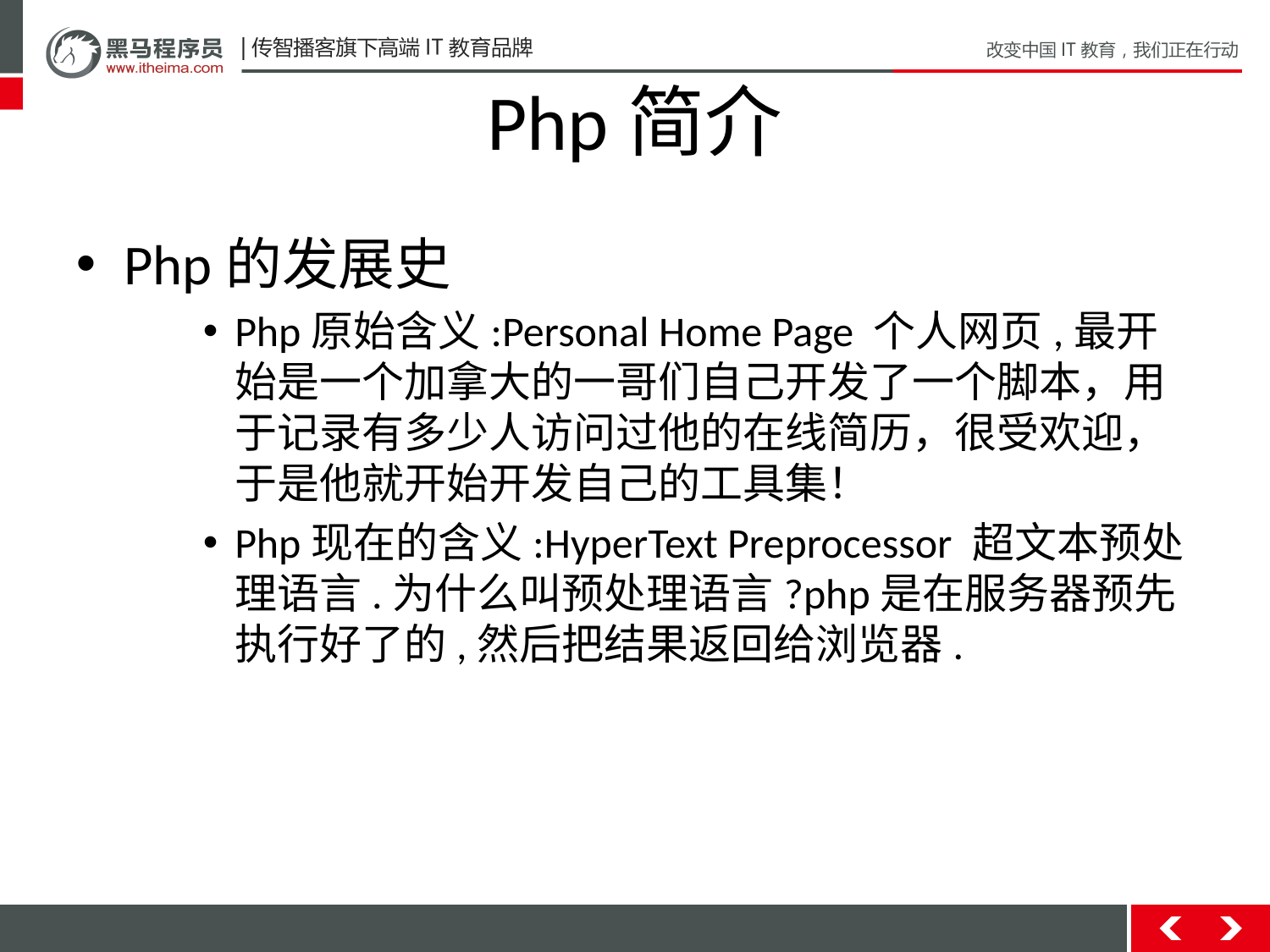

# Php简介
Php的发展史
Php原始含义:Personal Home Page 个人网页,最开始是一个加拿大的一哥们自己开发了一个脚本，用于记录有多少人访问过他的在线简历，很受欢迎，于是他就开始开发自己的工具集！
Php现在的含义:HyperText Preprocessor 超文本预处理语言.为什么叫预处理语言?php是在服务器预先执行好了的,然后把结果返回给浏览器.